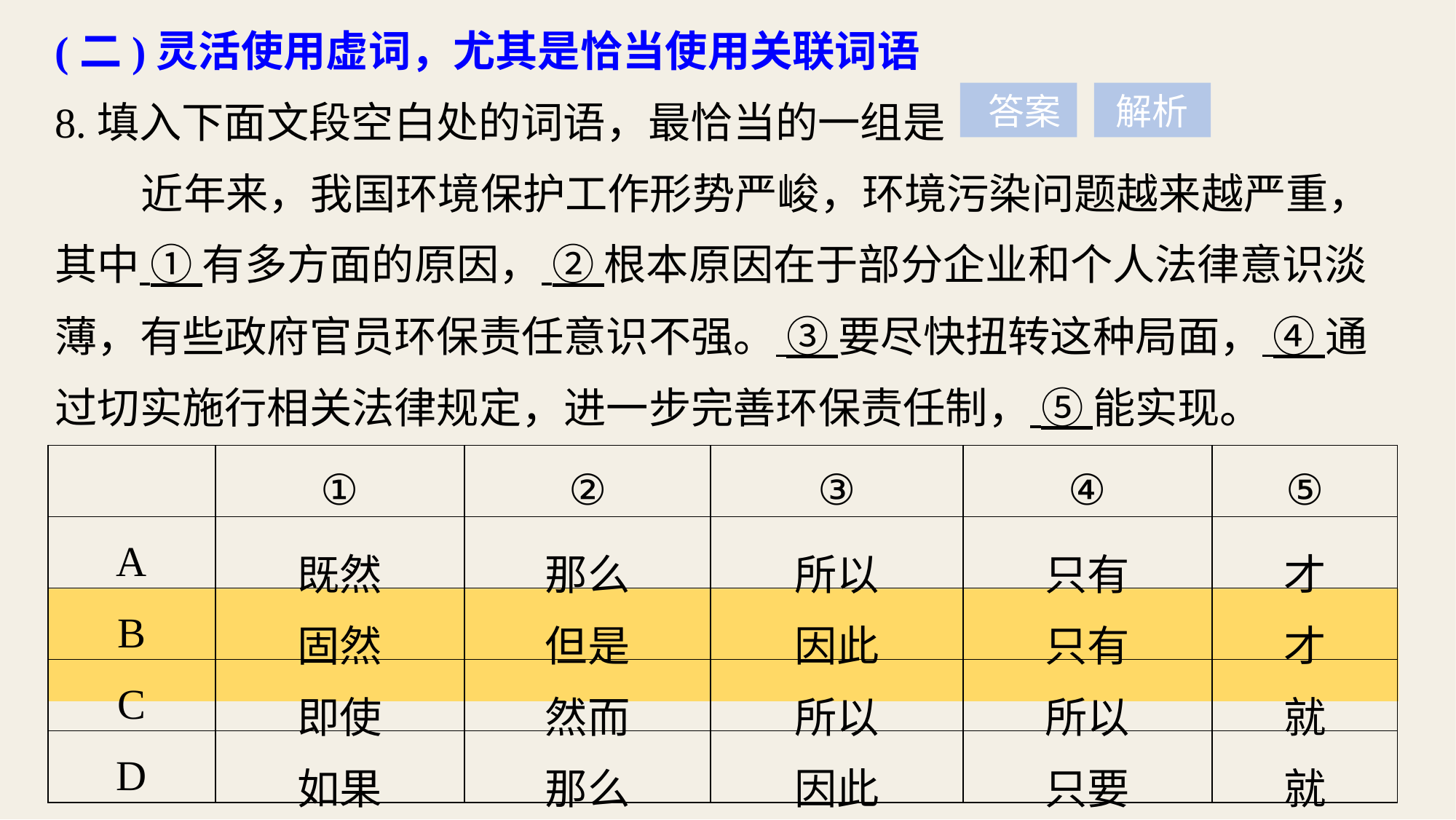

(二)灵活使用虚词，尤其是恰当使用关联词语
8.填入下面文段空白处的词语，最恰当的一组是
近年来，我国环境保护工作形势严峻，环境污染问题越来越严重，其中 ① 有多方面的原因， ② 根本原因在于部分企业和个人法律意识淡薄，有些政府官员环保责任意识不强。 ③ 要尽快扭转这种局面， ④ 通过切实施行相关法律规定，进一步完善环保责任制， ⑤ 能实现。
 答案
解析
|  | ① | ② | ③ | ④ | ⑤ |
| --- | --- | --- | --- | --- | --- |
| A | 既然 | 那么 | 所以 | 只有 | 才 |
| B | 固然 | 但是 | 因此 | 只有 | 才 |
| C | 即使 | 然而 | 所以 | 所以 | 就 |
| D | 如果 | 那么 | 因此 | 只要 | 就 |